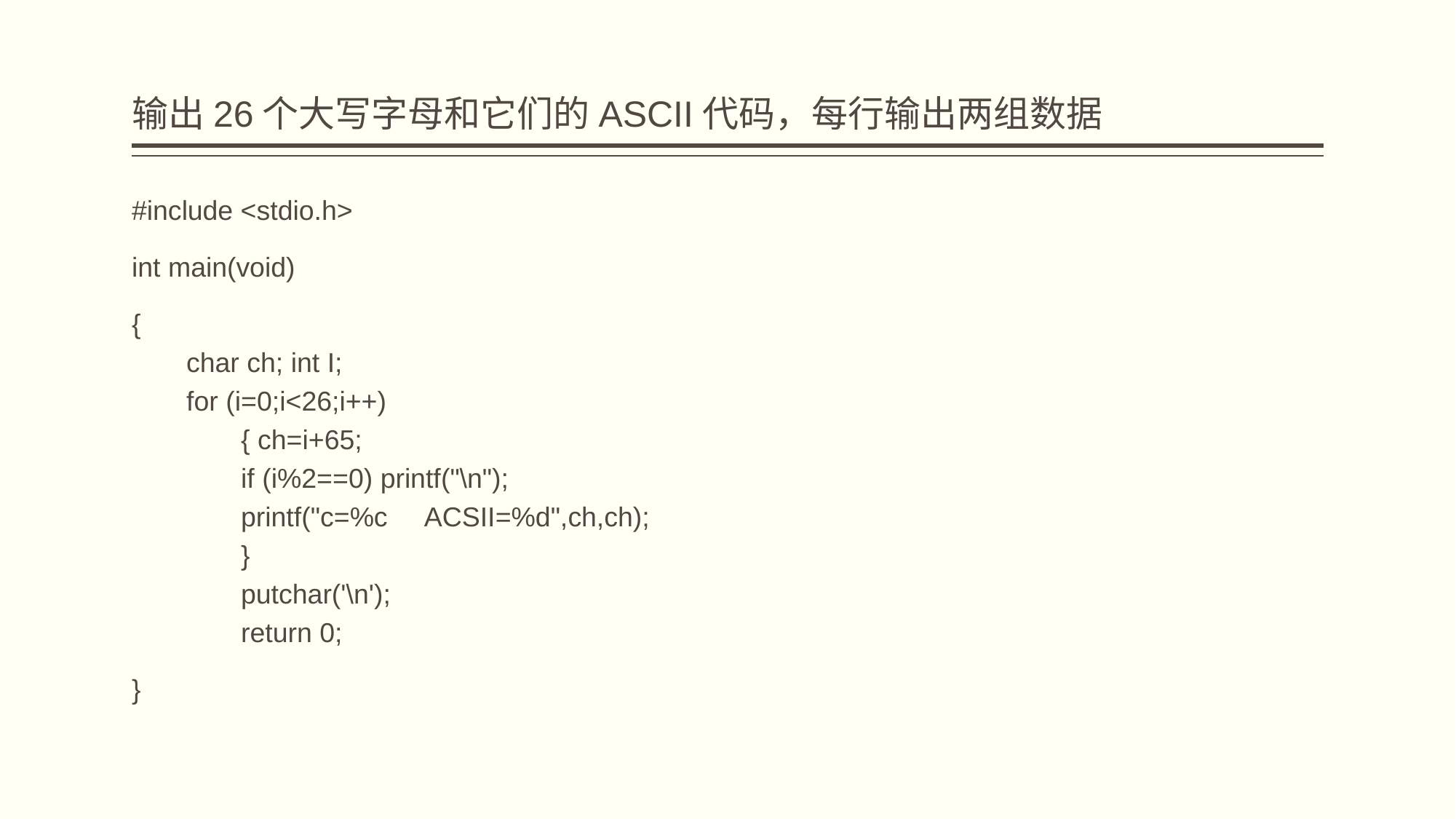

# 输出26个大写字母和它们的ASCII代码，每行输出两组数据
#include <stdio.h>
int main(void)
{
char ch; int I;
for (i=0;i<26;i++)
{ ch=i+65;
if (i%2==0) printf("\n");
printf("c=%c     ACSII=%d",ch,ch);
}
putchar('\n');
return 0;
}